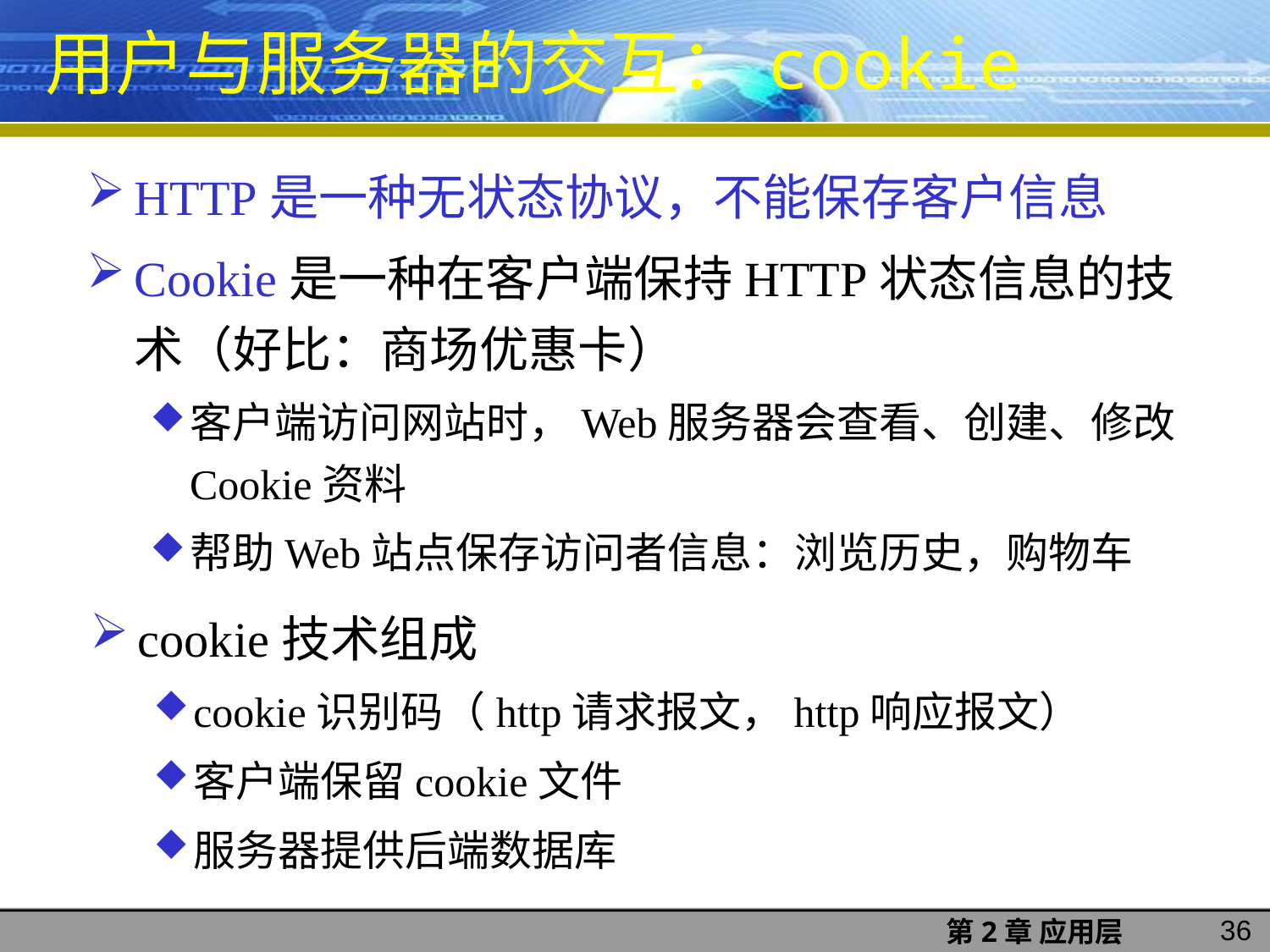

用户与服务器的交互：cookie
HTTP是一种无状态协议，不能保存客户信息
Cookie是一种在客户端保持HTTP状态信息的技术（好比：商场优惠卡）
客户端访问网站时，Web服务器会查看、创建、修改Cookie资料
帮助Web站点保存访问者信息：浏览历史，购物车
cookie技术组成
cookie识别码（http请求报文，http响应报文）
客户端保留cookie文件
服务器提供后端数据库
36